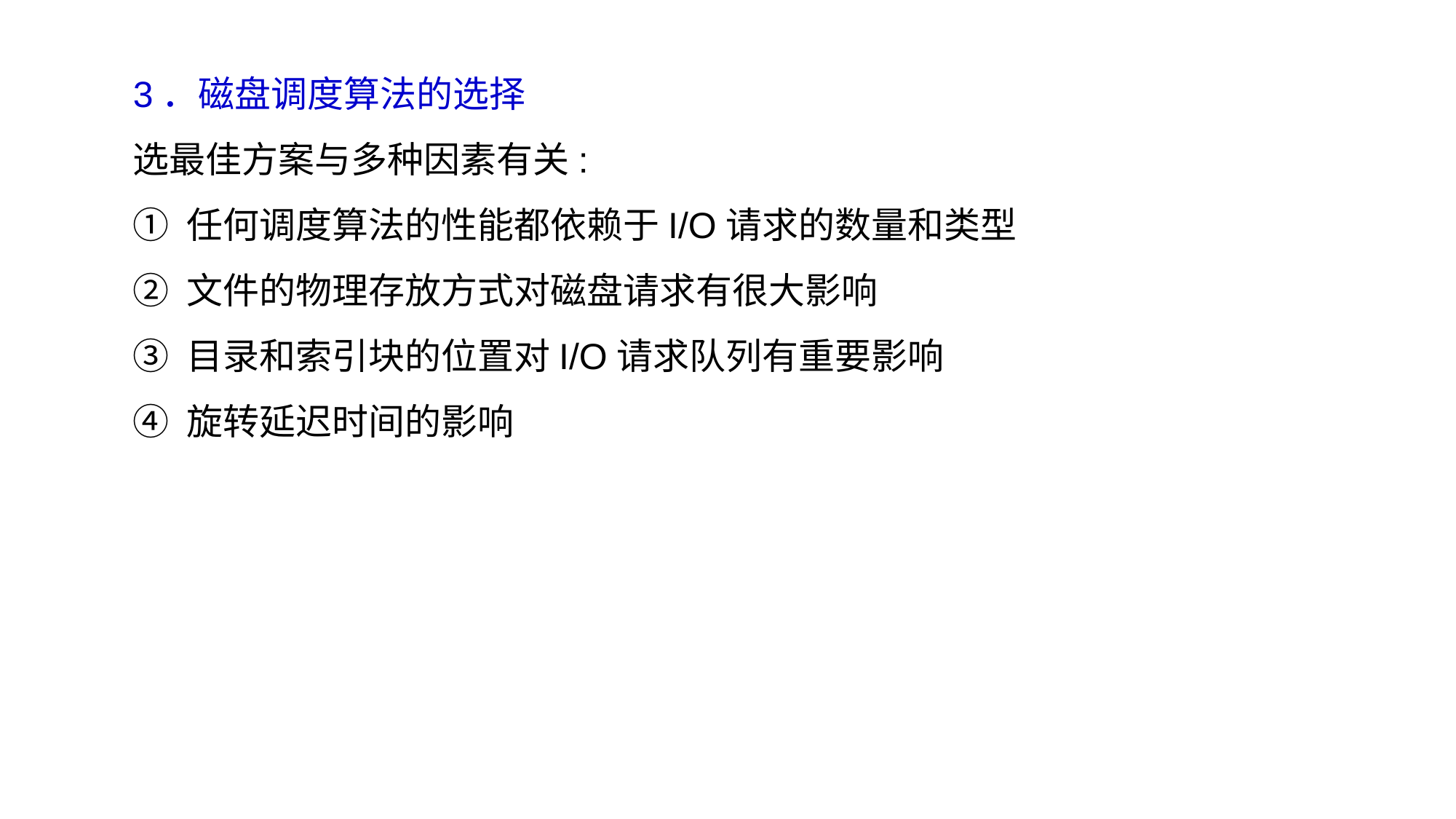

3．磁盘调度算法的选择
选最佳方案与多种因素有关:
① 任何调度算法的性能都依赖于I/O请求的数量和类型
② 文件的物理存放方式对磁盘请求有很大影响
③ 目录和索引块的位置对I/O请求队列有重要影响
④ 旋转延迟时间的影响